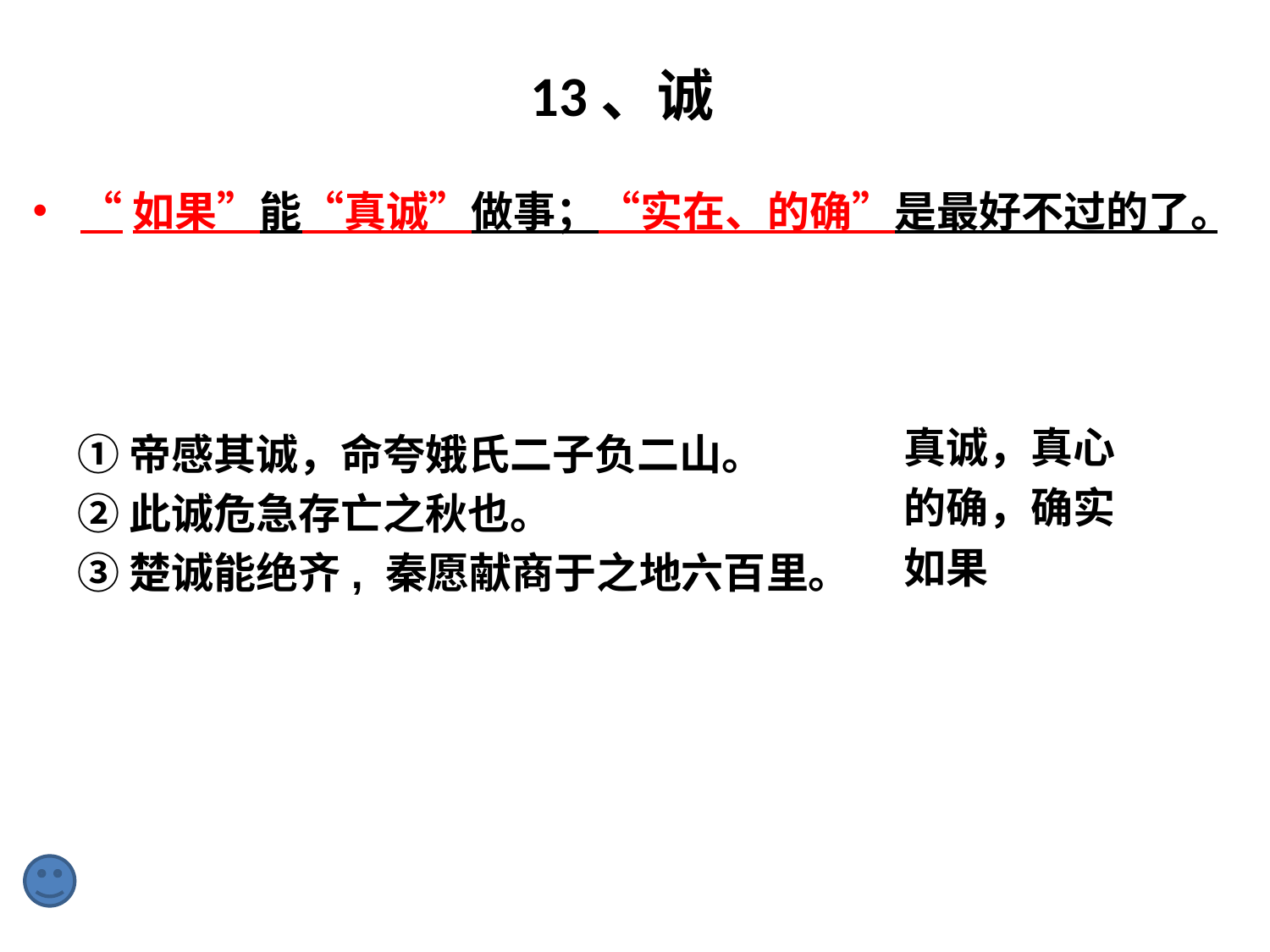

13、诚
“如果”能“真诚”做事；“实在、的确”是最好不过的了。
真诚，真心
的确，确实
如果
①帝感其诚，命夸娥氏二子负二山。
②此诚危急存亡之秋也。
③楚诚能绝齐, 秦愿献商于之地六百里。